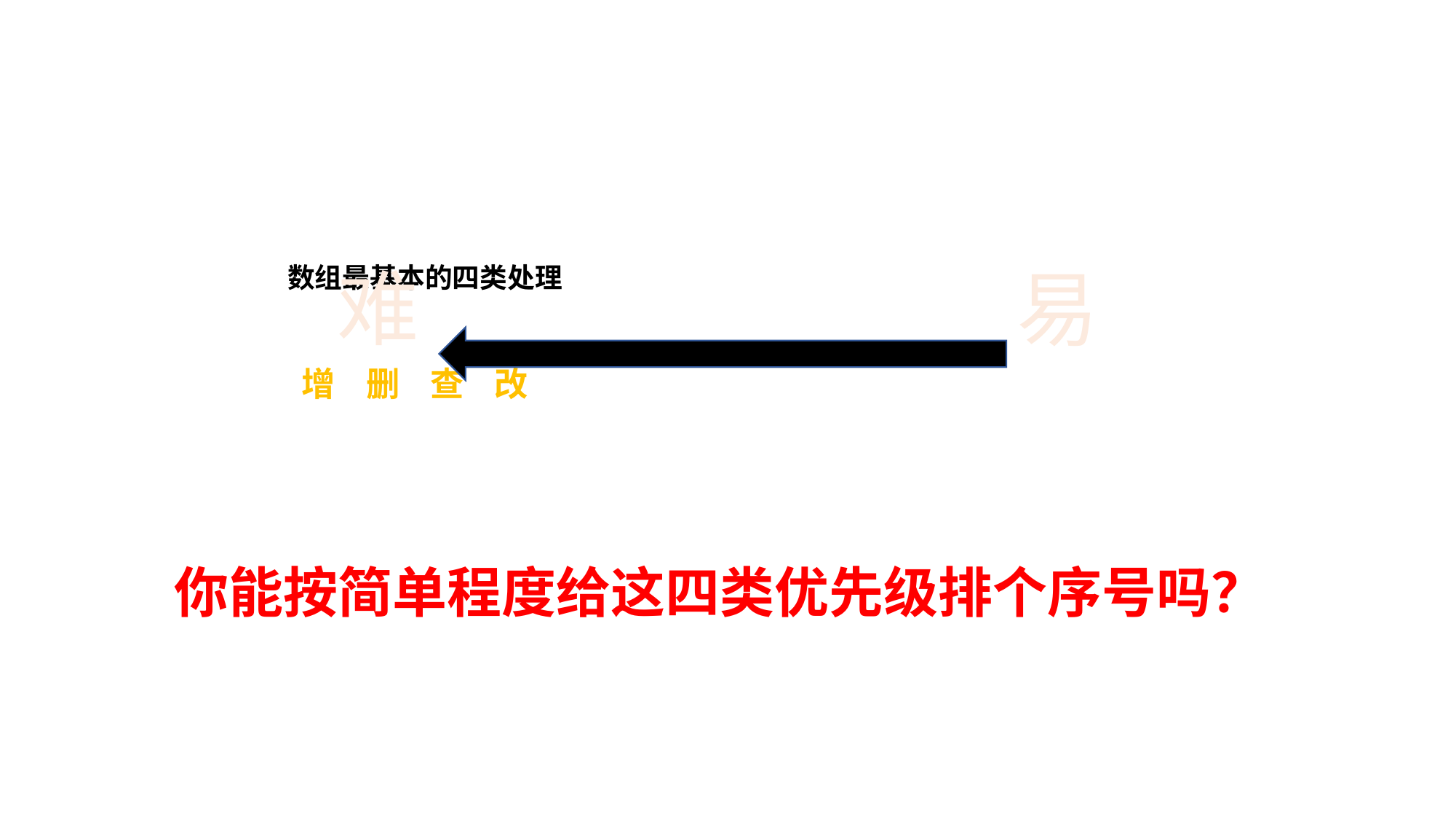

难
# 数组最基本的四类处理 增    删    查    改
易

你能按简单程度给这四类优先级排个序号吗？